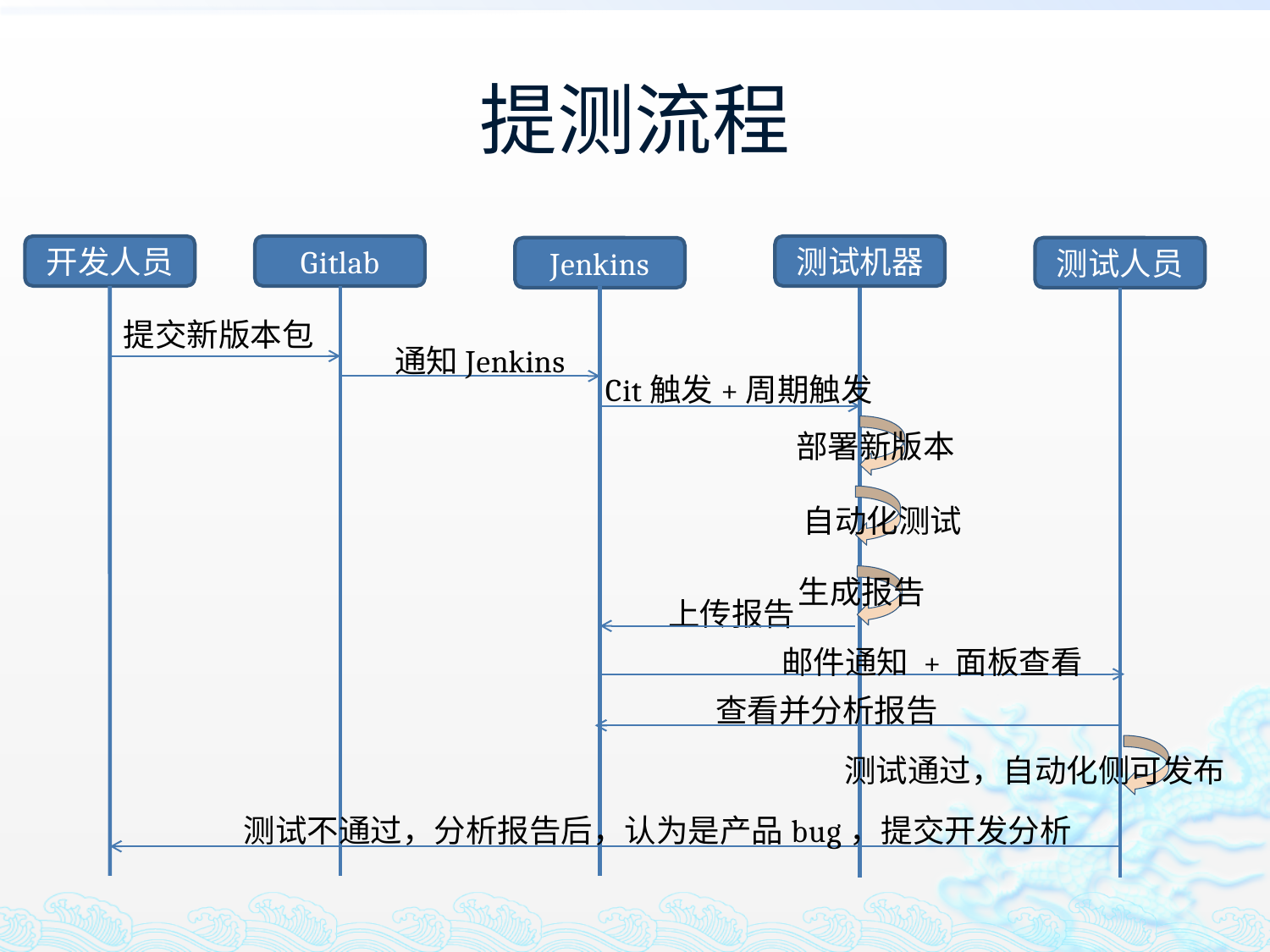

# 提测流程
开发人员
Gitlab
测试机器
Jenkins
测试人员
提交新版本包
通知Jenkins
Cit触发+周期触发

部署新版本

自动化测试
生成报告

上传报告
邮件通知 + 面板查看
查看并分析报告

测试通过，自动化侧可发布
测试不通过，分析报告后，认为是产品bug，提交开发分析